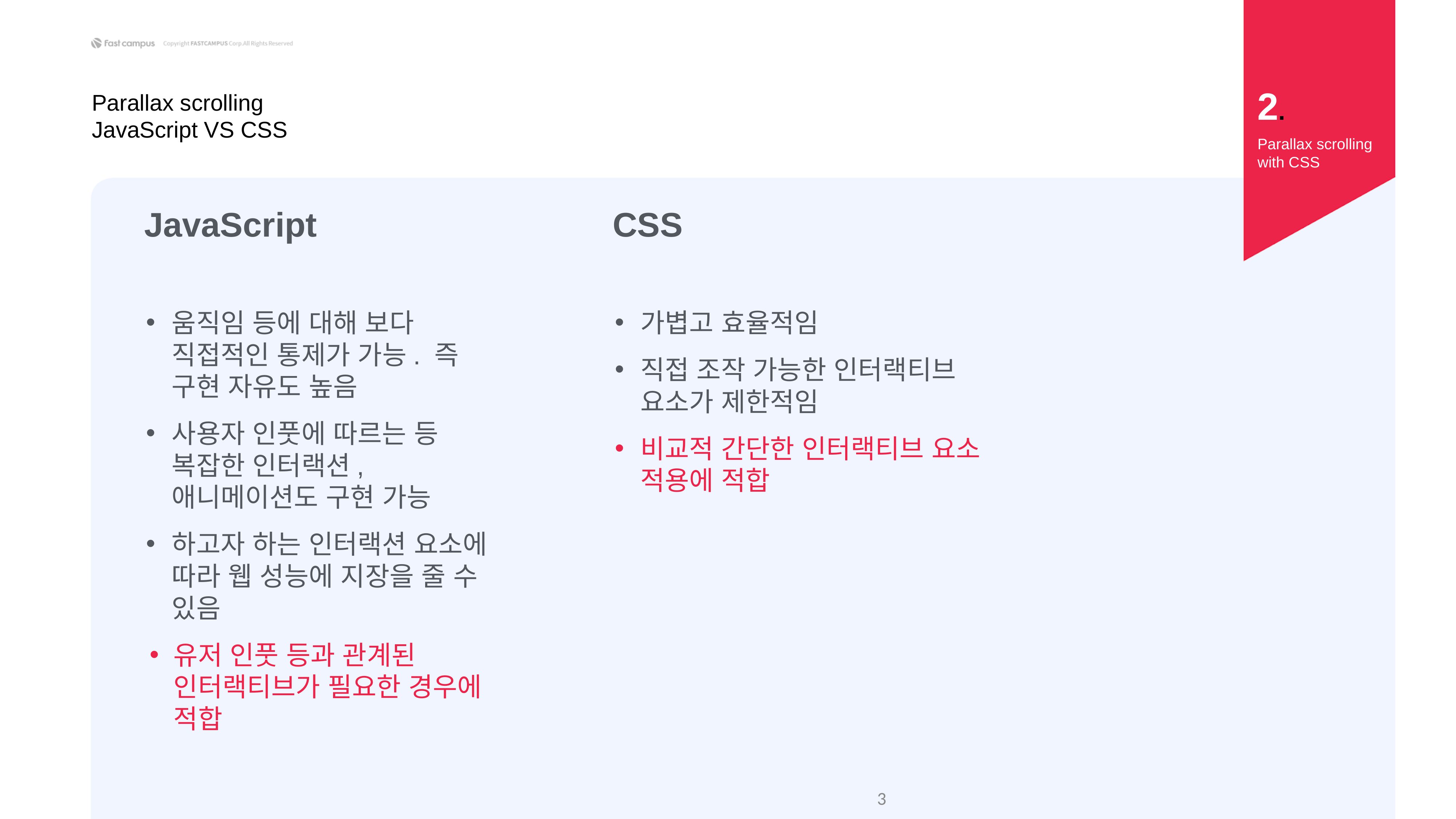

2.
Parallax scrolling JavaScript VS CSS
Parallax scrolling with CSS
JavaScript
CSS

움직임 등에 대해 보다 직접적인 통제가 가능. 즉 구현 자유도 높음
사용자 인풋에 따르는 등 복잡한 인터랙션, 애니메이션도 구현 가능
하고자 하는 인터랙션 요소에 따라 웹 성능에 지장을 줄 수 있음
유저 인풋 등과 관계된 인터랙티브가 필요한 경우에 적합

가볍고 효율적임
직접 조작 가능한 인터랙티브 요소가 제한적임
비교적 간단한 인터랙티브 요소 적용에 적합
3